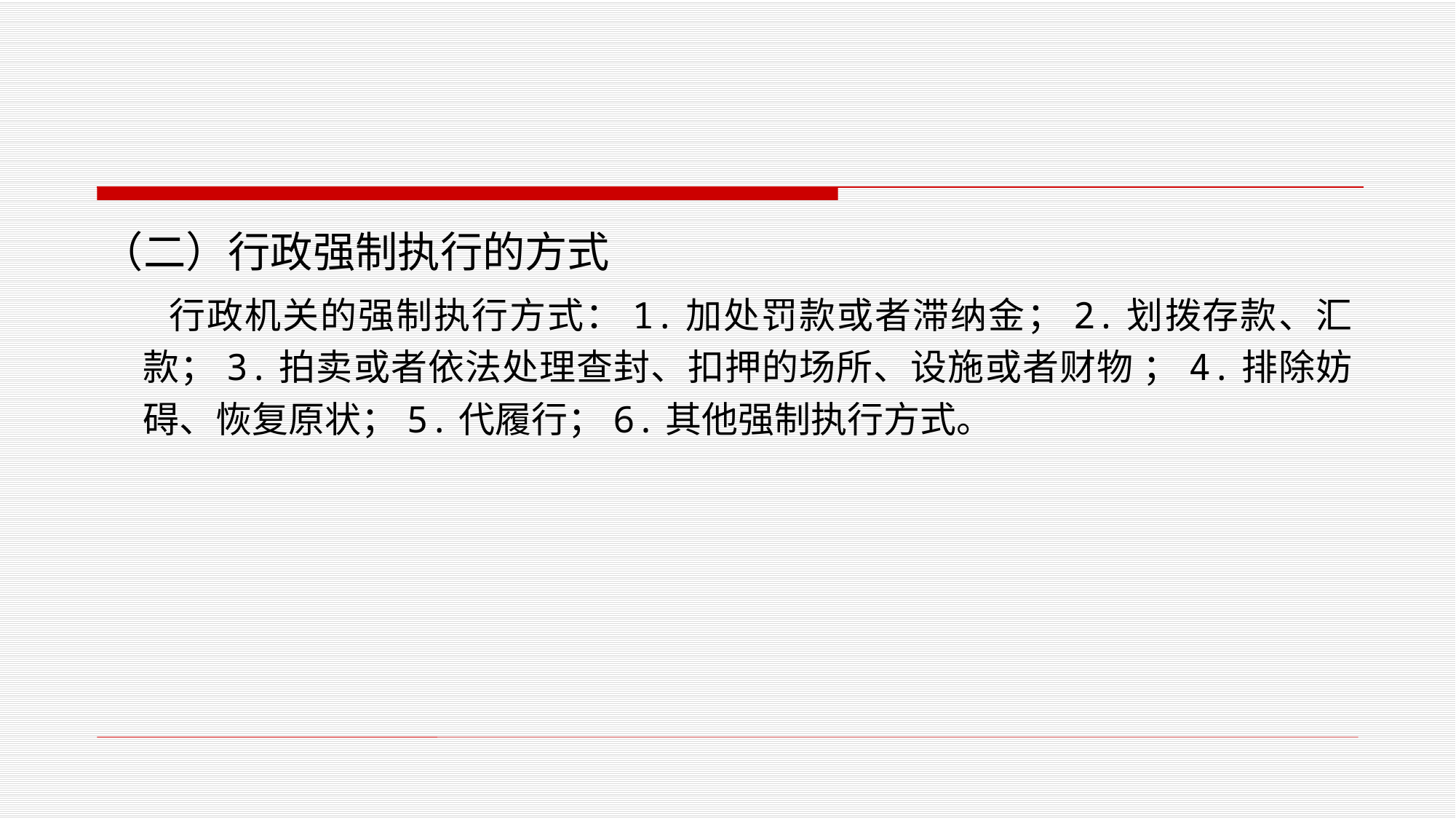

#

（二）行政强制执行的方式
      行政机关的强制执行方式：1.加处罚款或者滞纳金；2.划拨存款、汇款；3.拍卖或者依法处理查封、扣押的场所、设施或者财物 ；4.排除妨碍、恢复原状；5.代履行；6.其他强制执行方式。